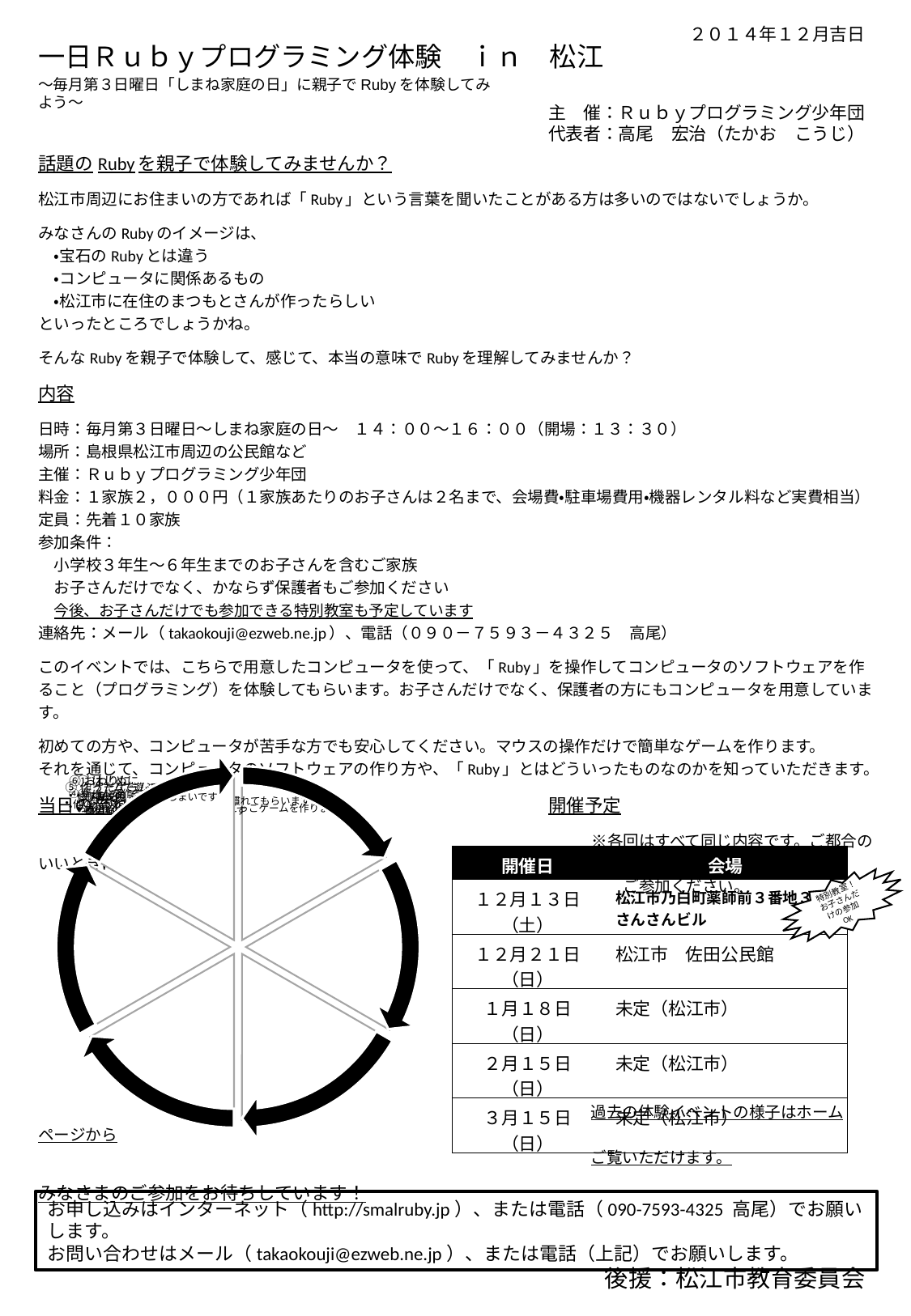

２０１４年１２月吉日
# 一日Ｒｕｂｙプログラミング体験　ｉｎ　松江
～毎月第３日曜日「しまね家庭の日」に親子でRubyを体験してみよう～
主　催：Ｒｕｂｙプログラミング少年団
代表者：高尾　宏治（たかお　こうじ）
話題のRubyを親子で体験してみませんか？
松江市周辺にお住まいの方であれば「Ruby」という言葉を聞いたことがある方は多いのではないでしょうか。
みなさんのRubyのイメージは、
　・宝石のRubyとは違う
　・コンピュータに関係あるもの
　・松江市に在住のまつもとさんが作ったらしい
といったところでしょうかね。
そんなRubyを親子で体験して、感じて、本当の意味でRubyを理解してみませんか？
内容
日時：毎月第３日曜日～しまね家庭の日～　１４：００～１６：００（開場：１３：３０）
場所：島根県松江市周辺の公民館など
主催：Ｒｕｂｙプログラミング少年団
料金：１家族２，０００円（１家族あたりのお子さんは２名まで、会場費・駐車場費用・機器レンタル料など実費相当）
定員：先着１０家族
参加条件：
　小学校３年生～６年生までのお子さんを含むご家族
　お子さんだけでなく、かならず保護者もご参加ください
　今後、お子さんだけでも参加できる特別教室も予定しています
連絡先：メール（takaokouji@ezweb.ne.jp）、電話（０９０－７５９３－４３２５　高尾）
このイベントでは、こちらで用意したコンピュータを使って、「Ruby」を操作してコンピュータのソフトウェアを作ること（プログラミング）を体験してもらいます。お子さんだけでなく、保護者の方にもコンピュータを用意しています。
初めての方や、コンピュータが苦手な方でも安心してください。マウスの操作だけで簡単なゲームを作ります。
それを通じて、コンピュータのソフトウェアの作り方や、「Ruby」とはどういったものなのかを知っていただきます。
当日の流れ　　　　　　　　　　　　　　　　　　　　　　　開催予定
　　　　　　　　　　　　　　　　　　　　　　　　　　　　　　　　　　　※各回はすべて同じ内容です。ご都合のいいときに
　　　　　　　　　　　　　　　　　　　　　　　　　　　　　　　　　　　　　ご参加ください。

　　　　　　　　　　　　　　　　　　　　　　　　　　　　　　　　　　　過去の体験イベントの様子はホームページから
　　　　　　　　　　　　　　　　　　　　　　　　　　　　　　　　　　　ご覧いただけます。
みなさまのご参加をお待ちしています！
①はじめに
概要説明
自己紹介
②ゲームで遊ぶ
コンピュータやマウスの操作に慣れてもらいます
③はじめてのプログラミング
簡単なプログラムを作成してみます
④ゲームを作る
お子さんと保護者がそれぞれおにごっこゲームを作ります
⑤作ったゲームで遊ぶ
他の人が作ったゲームで遊びます
⑥おわりに
修了証をもらっておしまいです
| 開催日 | 会場 |
| --- | --- |
| １２月１３日（土） | 松江市乃白町薬師前３番地３ さんさんビル |
| １２月２１日（日） | 松江市　佐田公民館 |
| １月１８日（日） | 未定（松江市） |
| ２月１５日（日） | 未定（松江市） |
| ３月１５日（日） | 未定（松江市） |
特別教室！
お子さんだけの参加OK
お申し込みはインターネット（http://smalruby.jp）、または電話（090-7593-4325 高尾）でお願いします。
お問い合わせはメール（takaokouji@ezweb.ne.jp）、または電話（上記）でお願いします。
後援：松江市教育委員会